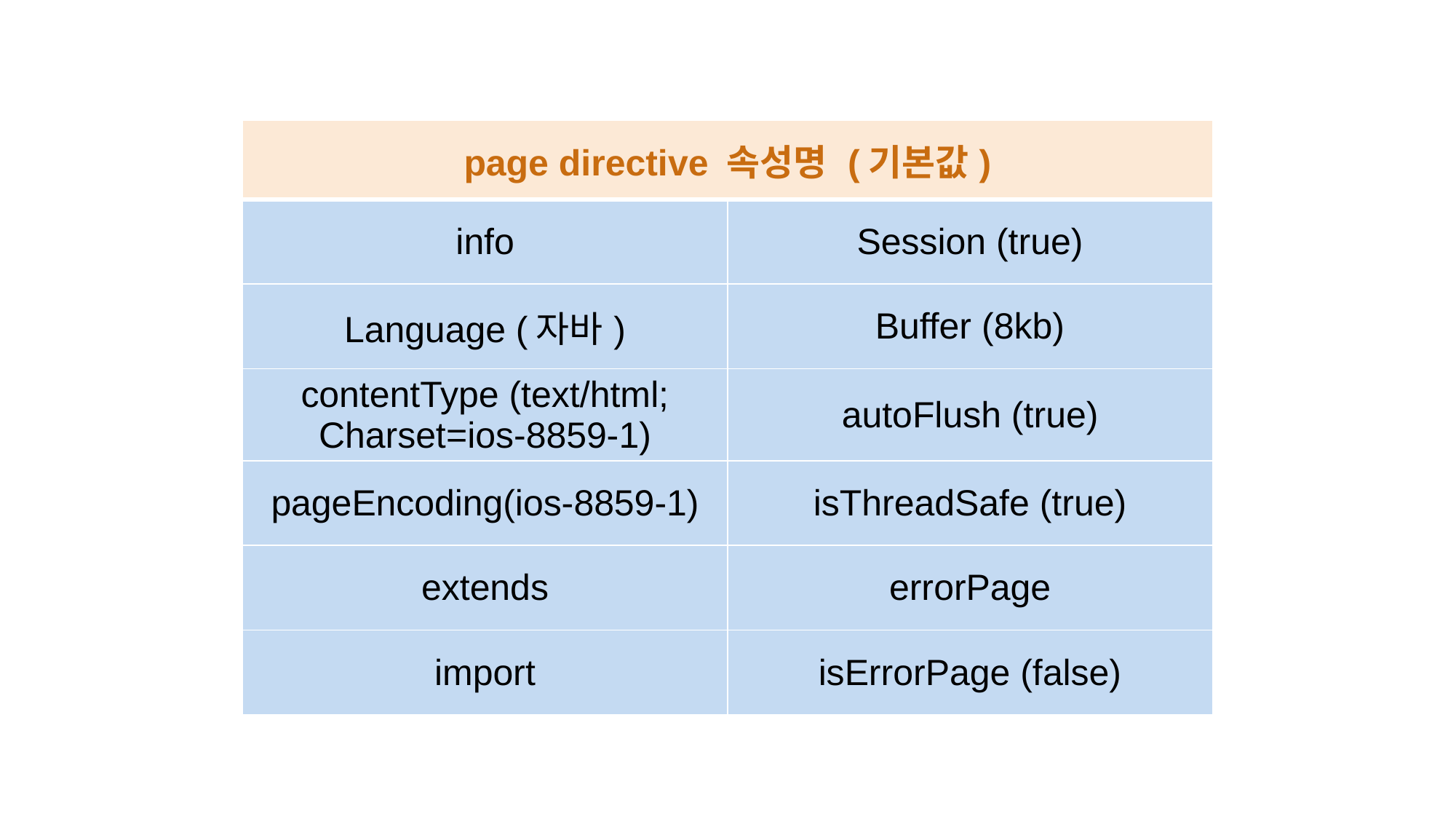

| page directive 속성명 (기본값) |  |
| --- | --- |
| info | Session (true) |
| Language (자바) | Buffer (8kb) |
| contentType (text/html; Charset=ios-8859-1) | autoFlush (true) |
| pageEncoding(ios-8859-1) | isThreadSafe (true) |
| extends | errorPage |
| import | isErrorPage (false) |